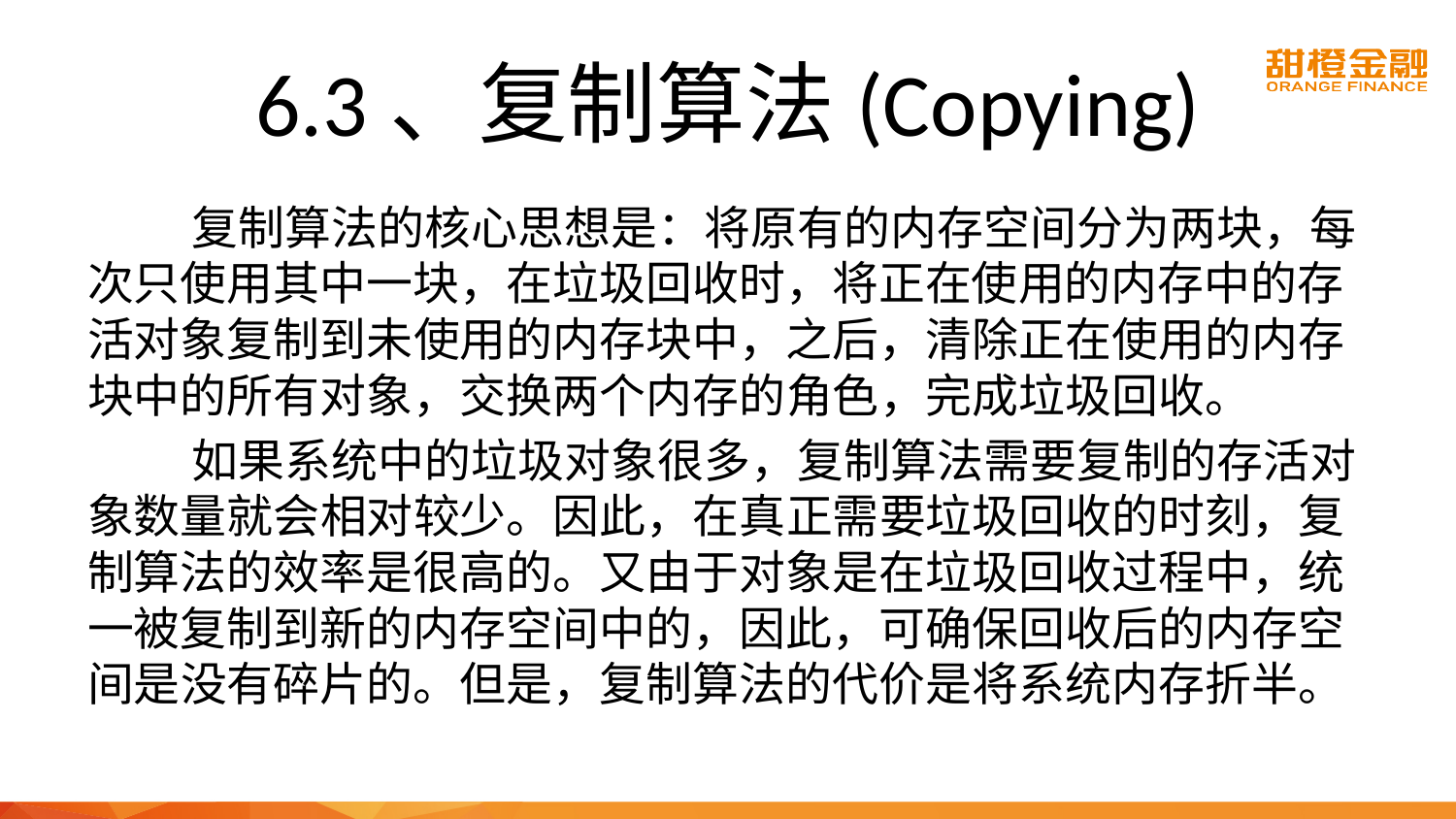

# 6.3、复制算法(Copying)
	复制算法的核心思想是：将原有的内存空间分为两块，每次只使用其中一块，在垃圾回收时，将正在使用的内存中的存活对象复制到未使用的内存块中，之后，清除正在使用的内存块中的所有对象，交换两个内存的角色，完成垃圾回收。
	如果系统中的垃圾对象很多，复制算法需要复制的存活对象数量就会相对较少。因此，在真正需要垃圾回收的时刻，复制算法的效率是很高的。又由于对象是在垃圾回收过程中，统一被复制到新的内存空间中的，因此，可确保回收后的内存空间是没有碎片的。但是，复制算法的代价是将系统内存折半。